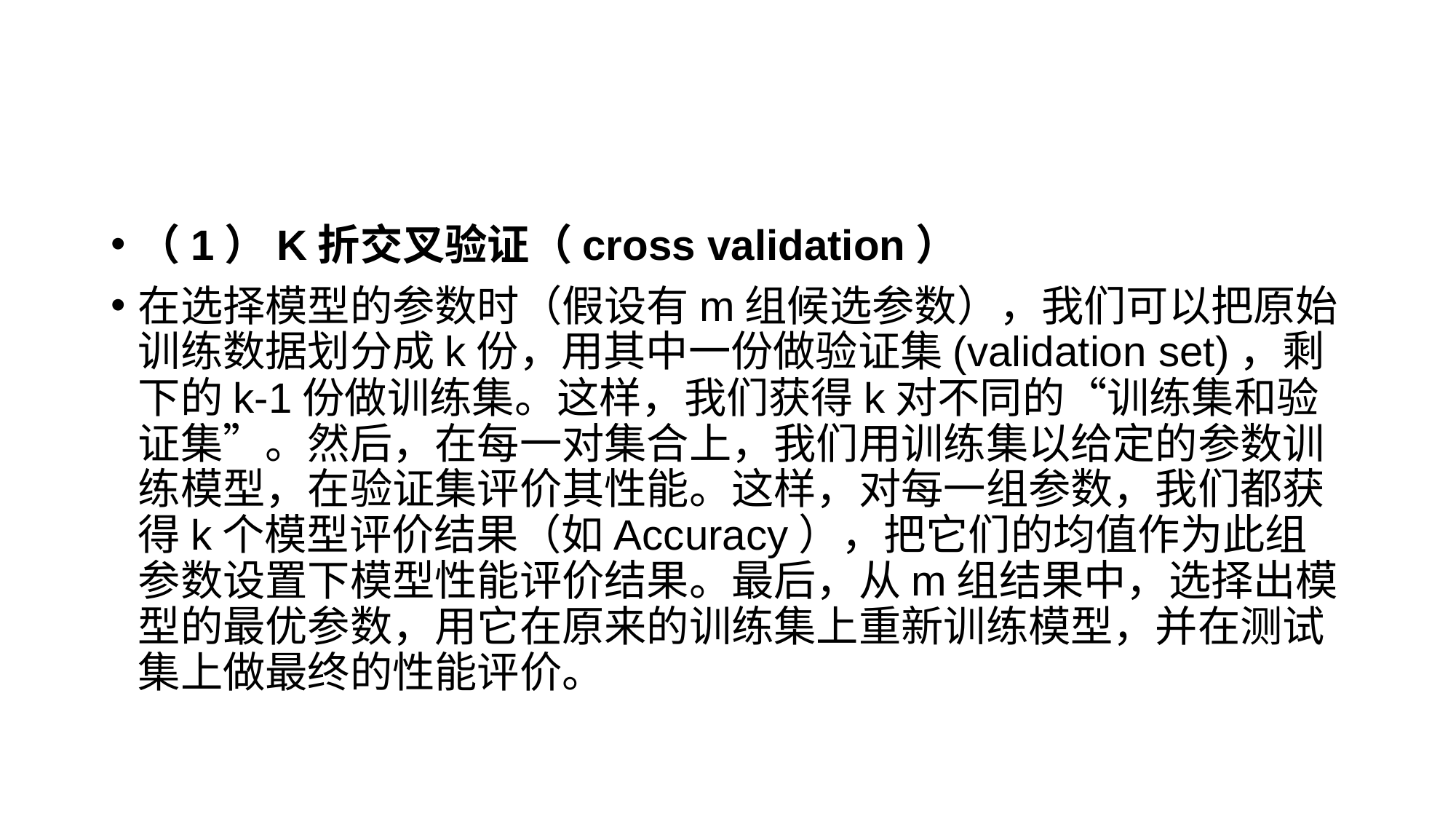

#
（1）K折交叉验证（cross validation）
在选择模型的参数时（假设有m组候选参数），我们可以把原始训练数据划分成k份，用其中一份做验证集(validation set)，剩下的k-1份做训练集。这样，我们获得k对不同的“训练集和验证集”。然后，在每一对集合上，我们用训练集以给定的参数训练模型，在验证集评价其性能。这样，对每一组参数，我们都获得k个模型评价结果（如Accuracy），把它们的均值作为此组参数设置下模型性能评价结果。最后，从m组结果中，选择出模型的最优参数，用它在原来的训练集上重新训练模型，并在测试集上做最终的性能评价。